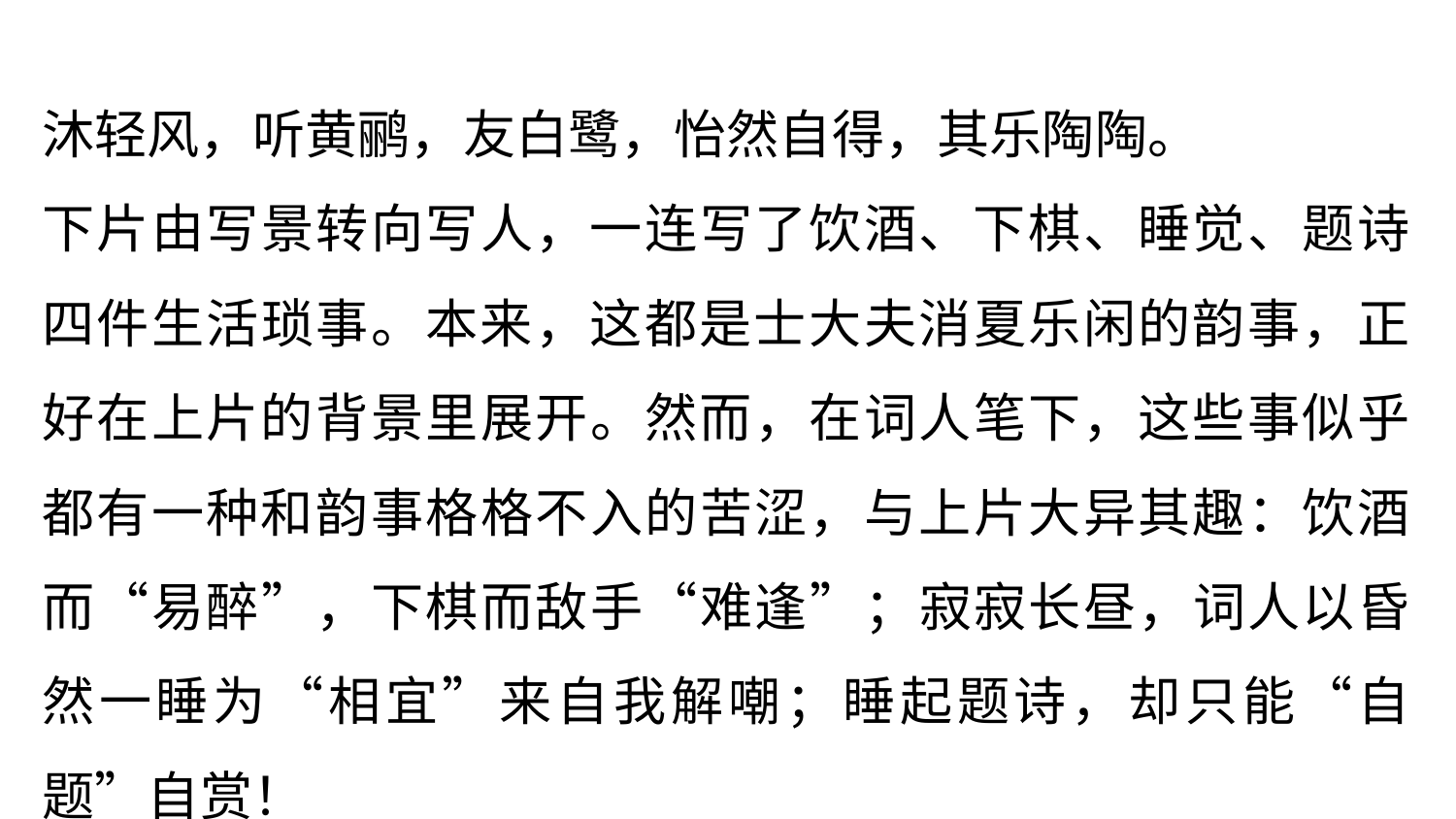

沐轻风，听黄鹂，友白鹭，怡然自得，其乐陶陶。
下片由写景转向写人，一连写了饮酒、下棋、睡觉、题诗四件生活琐事。本来，这都是士大夫消夏乐闲的韵事，正好在上片的背景里展开。然而，在词人笔下，这些事似乎都有一种和韵事格格不入的苦涩，与上片大异其趣：饮酒而“易醉”，下棋而敌手“难逢”；寂寂长昼，词人以昏然一睡为“相宜”来自我解嘲；睡起题诗，却只能“自题”自赏！